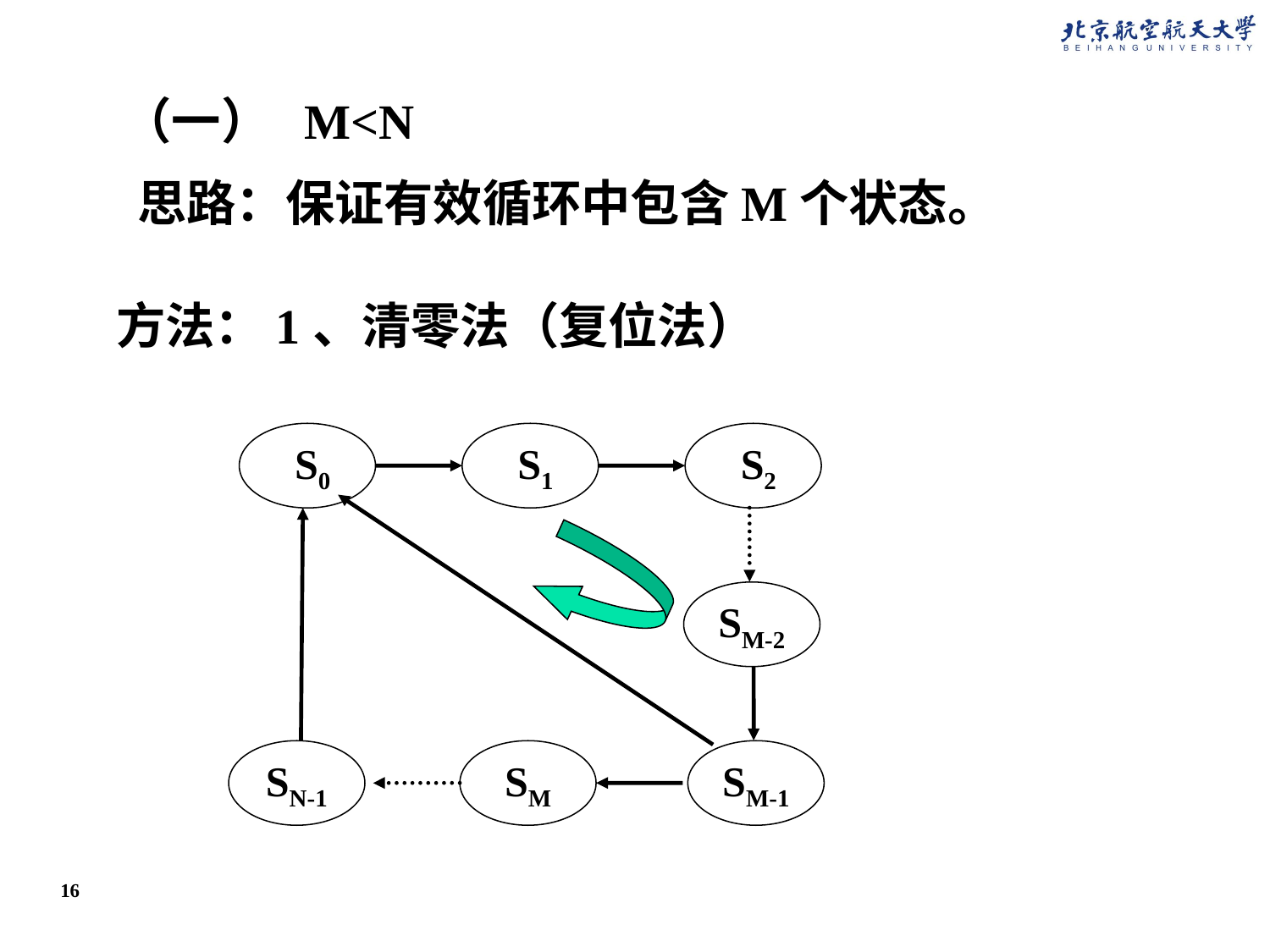

（一）  M<N
思路：保证有效循环中包含M个状态。
方法：1、清零法（复位法）
 S0
 S1
 S2

SM-2

SM-1

SN-1
SM

16